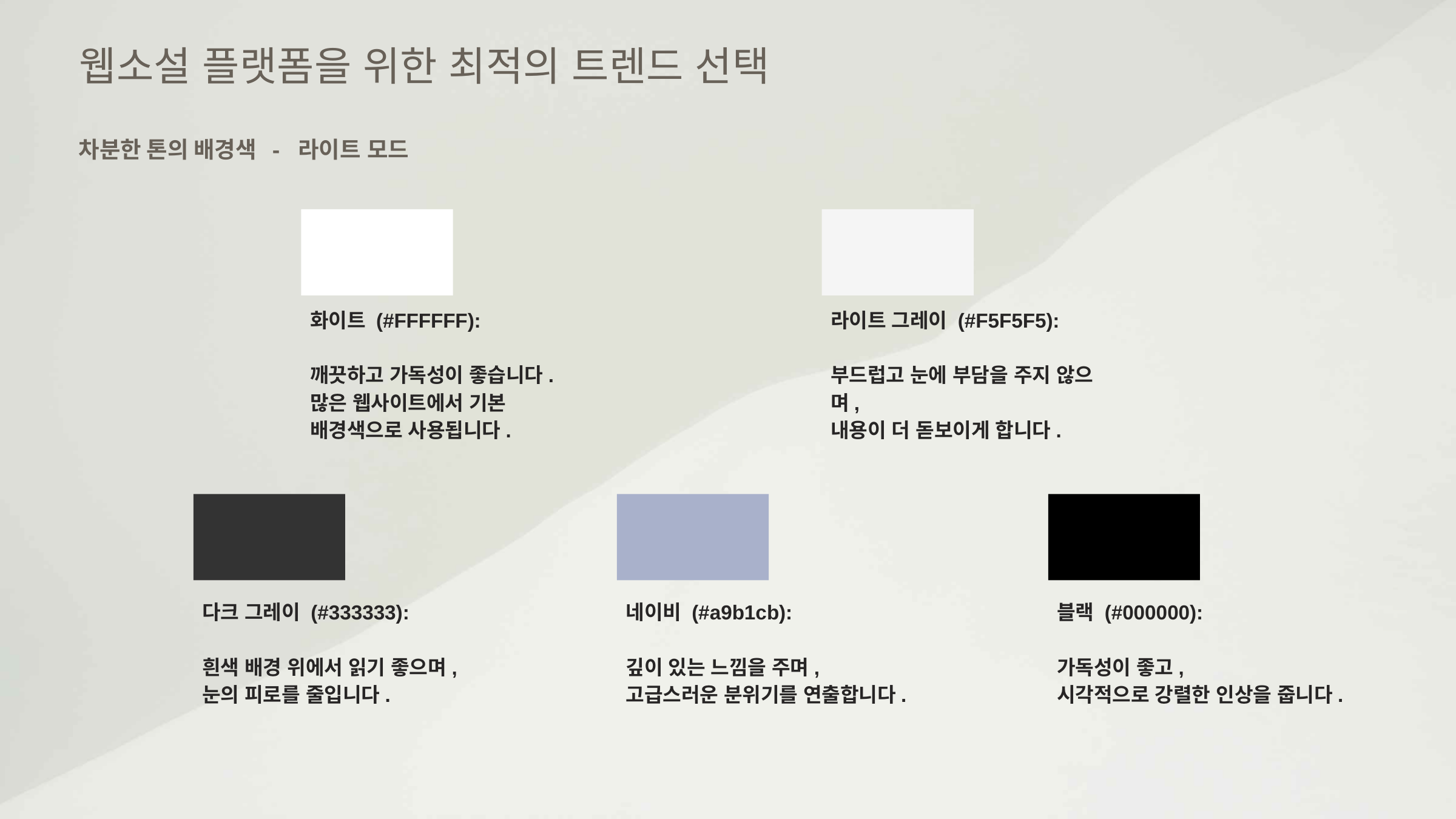

웹소설 플랫폼을 위한 최적의 트렌드 선택
차분한 톤의 배경색  -  라이트 모드

화이트 (#FFFFFF):

깨끗하고 가독성이 좋습니다.
많은 웹사이트에서 기본 배경색으로 사용됩니다.
라이트 그레이 (#F5F5F5):

부드럽고 눈에 부담을 주지 않으며,
내용이 더 돋보이게 합니다.

다크 그레이 (#333333):

흰색 배경 위에서 읽기 좋으며, 눈의 피로를 줄입니다.
네이비 (#a9b1cb):

깊이 있는 느낌을 주며,
고급스러운 분위기를 연출합니다.
블랙 (#000000):

가독성이 좋고,
시각적으로 강렬한 인상을 줍니다.